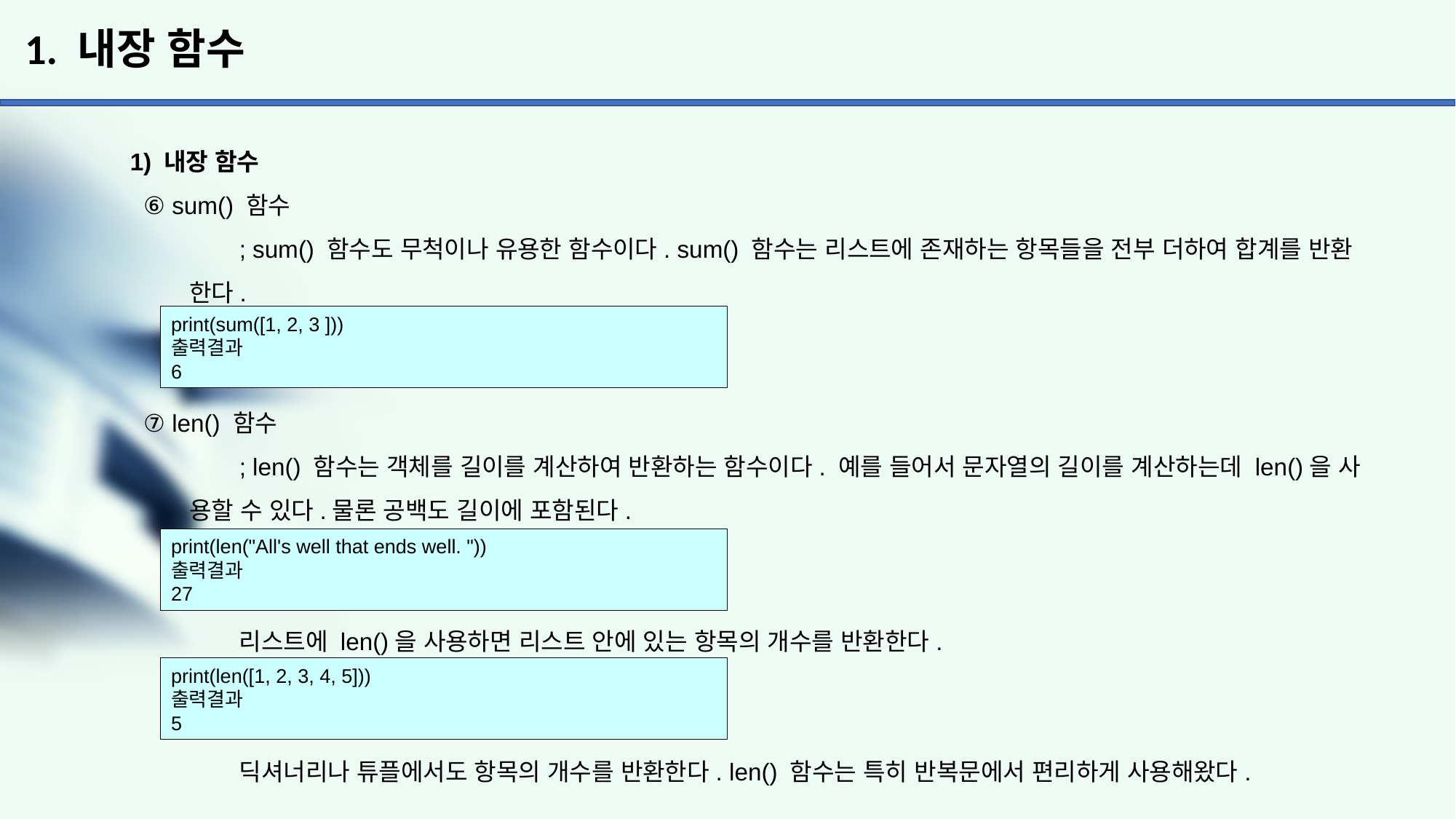

# 1. 내장 함수
1) 내장 함수
  ⑥ sum() 함수
	; sum() 함수도 무척이나 유용한 함수이다. sum() 함수는 리스트에 존재하는 항목들을 전부 더하여 합계를 반환
        한다.

  ⑦ len() 함수
	; len() 함수는 객체를 길이를 계산하여 반환하는 함수이다. 예를 들어서 문자열의 길이를 계산하는데 len()을 사
        용할 수 있다.물론 공백도 길이에 포함된다.

	리스트에 len()을 사용하면 리스트 안에 있는 항목의 개수를 반환한다.

	딕셔너리나 튜플에서도 항목의 개수를 반환한다. len() 함수는 특히 반복문에서 편리하게 사용해왔다.

print(sum([1, 2, 3 ]))
출력결과
6
print(len("All's well that ends well. "))
출력결과
27
print(len([1, 2, 3, 4, 5]))
출력결과
5